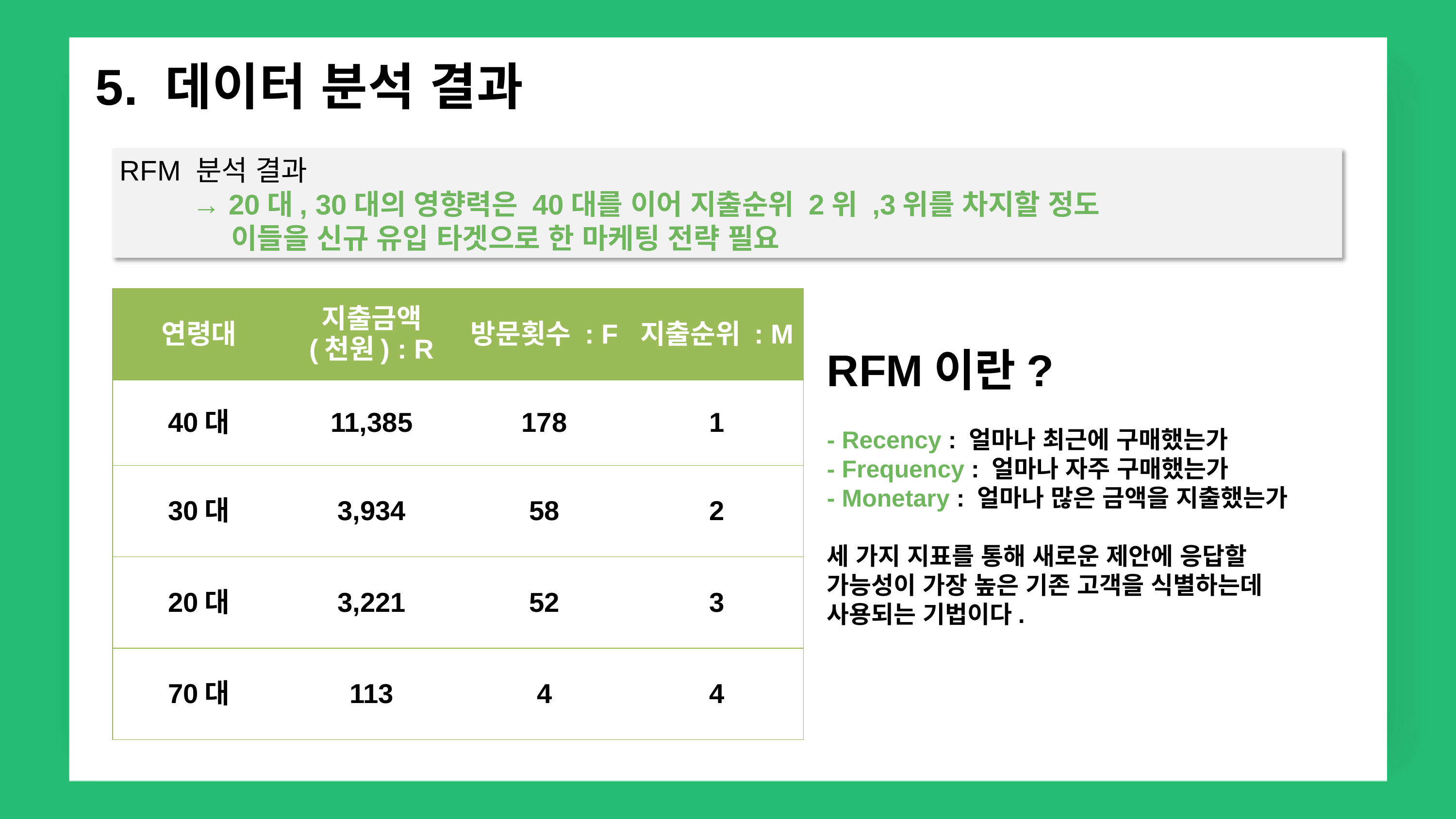

5. 데이터 분석 결과
RFM 분석 결과
	→ 20대, 30대의 영향력은 40대를 이어 지출순위 2위 ,3위를 차지할 정도
	    이들을 신규 유입 타겟으로 한 마케팅 전략 필요
| 연령대 | 지출금액 (천원) : R | 방문횟수 : F | 지출순위 : M |
| --- | --- | --- | --- |
| 40대 | 11,385 | 178 | 1 |
| 30대 | 3,934 | 58 | 2 |
| 20대 | 3,221 | 52 | 3 |
| 70대 | 113 | 4 | 4 |
RFM이란?

- Recency : 얼마나 최근에 구매했는가
- Frequency : 얼마나 자주 구매했는가
- Monetary : 얼마나 많은 금액을 지출했는가

세 가지 지표를 통해 새로운 제안에 응답할 가능성이 가장 높은 기존 고객을 식별하는데 사용되는 기법이다.